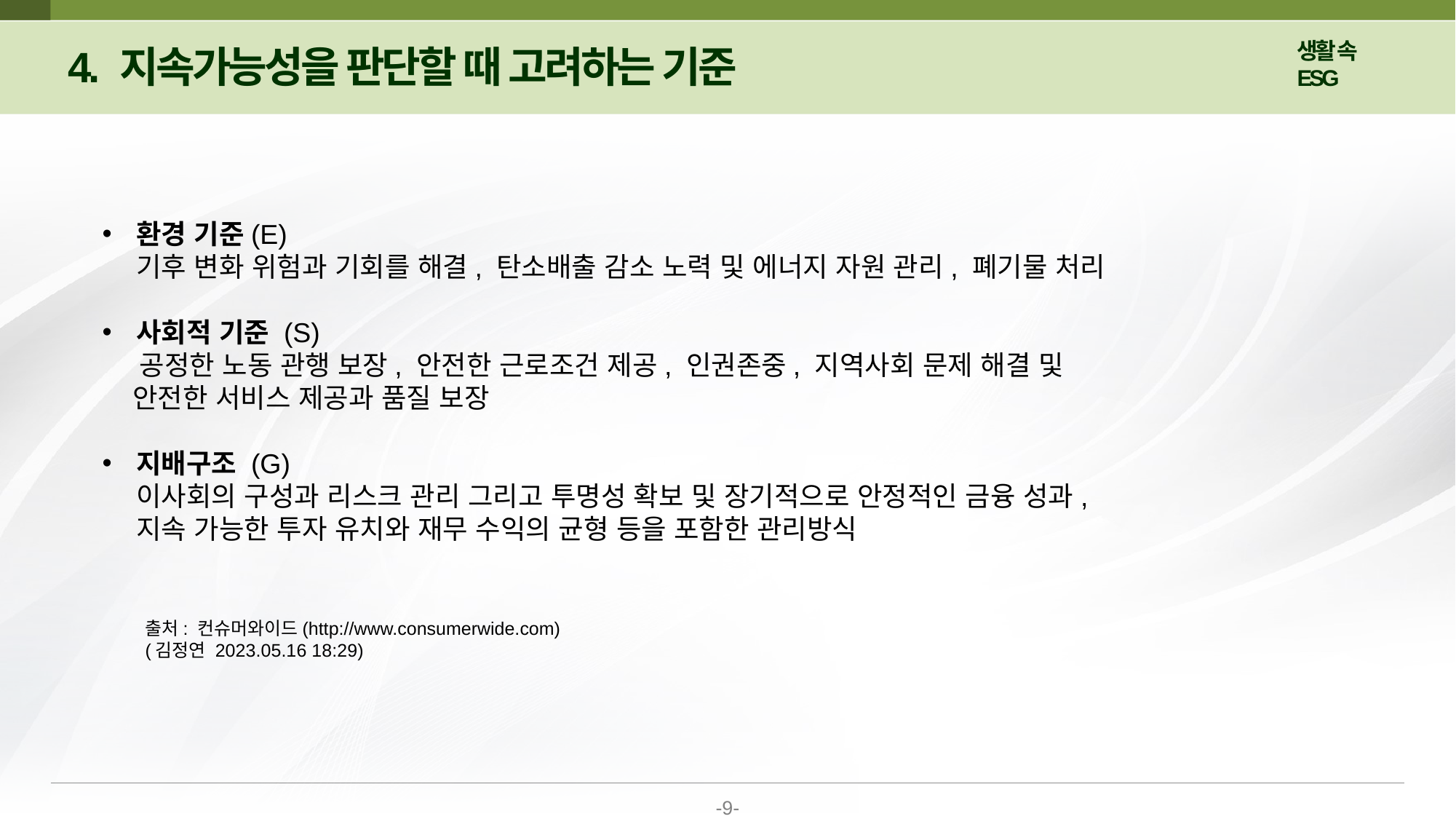

4. 지속가능성을 판단할 때 고려하는 기준
환경 기준(E)
기후 변화 위험과 기회를 해결, 탄소배출 감소 노력 및 에너지 자원 관리, 폐기물 처리
사회적 기준 (S)
    공정한 노동 관행 보장, 안전한 근로조건 제공, 인권존중, 지역사회 문제 해결 및
    안전한 서비스 제공과 품질 보장
지배구조 (G)
이사회의 구성과 리스크 관리 그리고 투명성 확보 및 장기적으로 안정적인 금융 성과,
지속 가능한 투자 유치와 재무 수익의 균형 등을 포함한 관리방식

출처: 컨슈머와이드(http://www.consumerwide.com)
(김정연 2023.05.16 18:29)